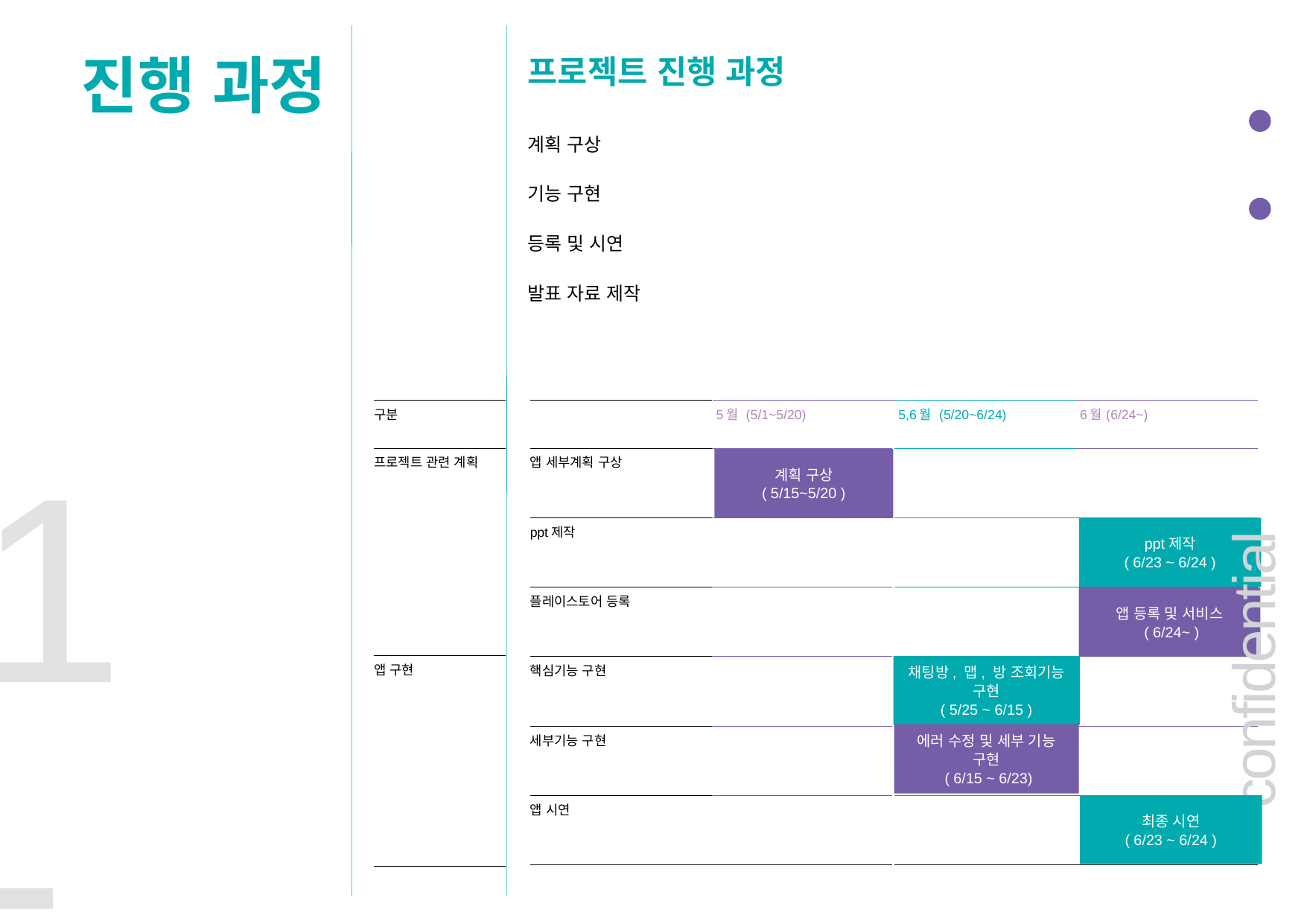

진행 과정
프로젝트 진행 과정

계획 구상

기능 구현

등록 및 시연

발표 자료 제작
| 구분 |
| --- |
|  |
| --- |
| 5월 (5/1~5/20) |
| --- |
| 5,6월 (5/20~6/24) |
| --- |
| 6월(6/24~) |
| --- |
1-2
| 프로젝트 관련 계획 |
| --- |
| 앱 구현 |
|  |
| 앱 세부계획 구상 |
| --- |
| ppt제작 |
| 플레이스토어 등록 |
| 핵심기능 구현 |
| 세부기능 구현 |
| 앱 시연 |
|  |
| --- |
|  |
|  |
|  |
|  |
|  |
|  |
| --- |
|  |
|  |
|  |
|  |
|  |
|  |
| --- |
|  |
|  |
|  |
|  |
|  |
계획 구상
( 5/15~5/20 )
ppt제작
( 6/23 ~ 6/24 )
앱 등록 및 서비스
 ( 6/24~ )
confidential
채팅방, 맵, 방 조회기능
구현
( 5/25 ~ 6/15 )
에러 수정 및 세부 기능 구현
 ( 6/15 ~ 6/23)
최종 시연
( 6/23 ~ 6/24 )